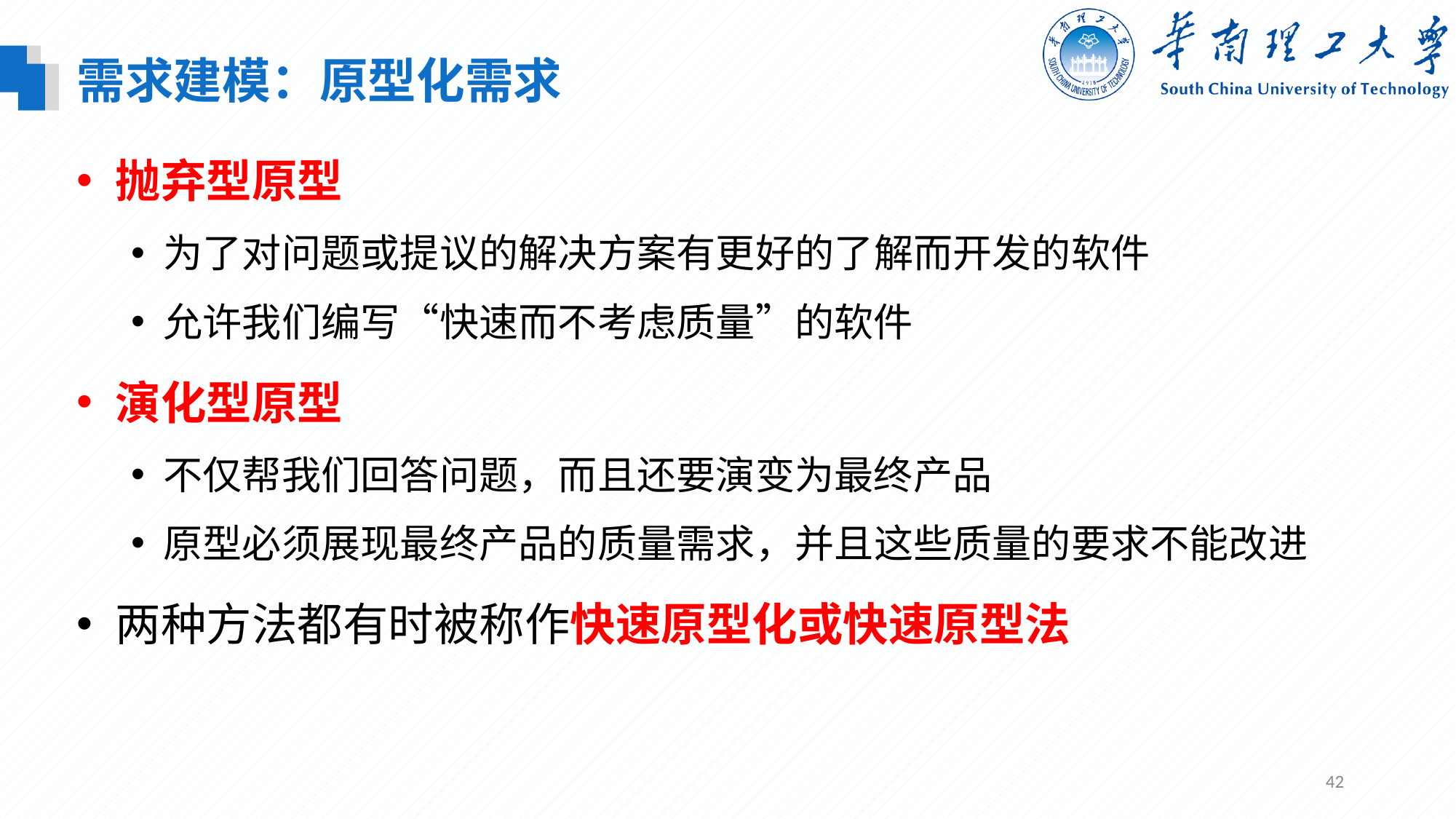

需求建模：原型化需求
抛弃型原型
为了对问题或提议的解决方案有更好的了解而开发的软件
允许我们编写“快速而不考虑质量”的软件
演化型原型
不仅帮我们回答问题，而且还要演变为最终产品
原型必须展现最终产品的质量需求，并且这些质量的要求不能改进
两种方法都有时被称作快速原型化或快速原型法
42